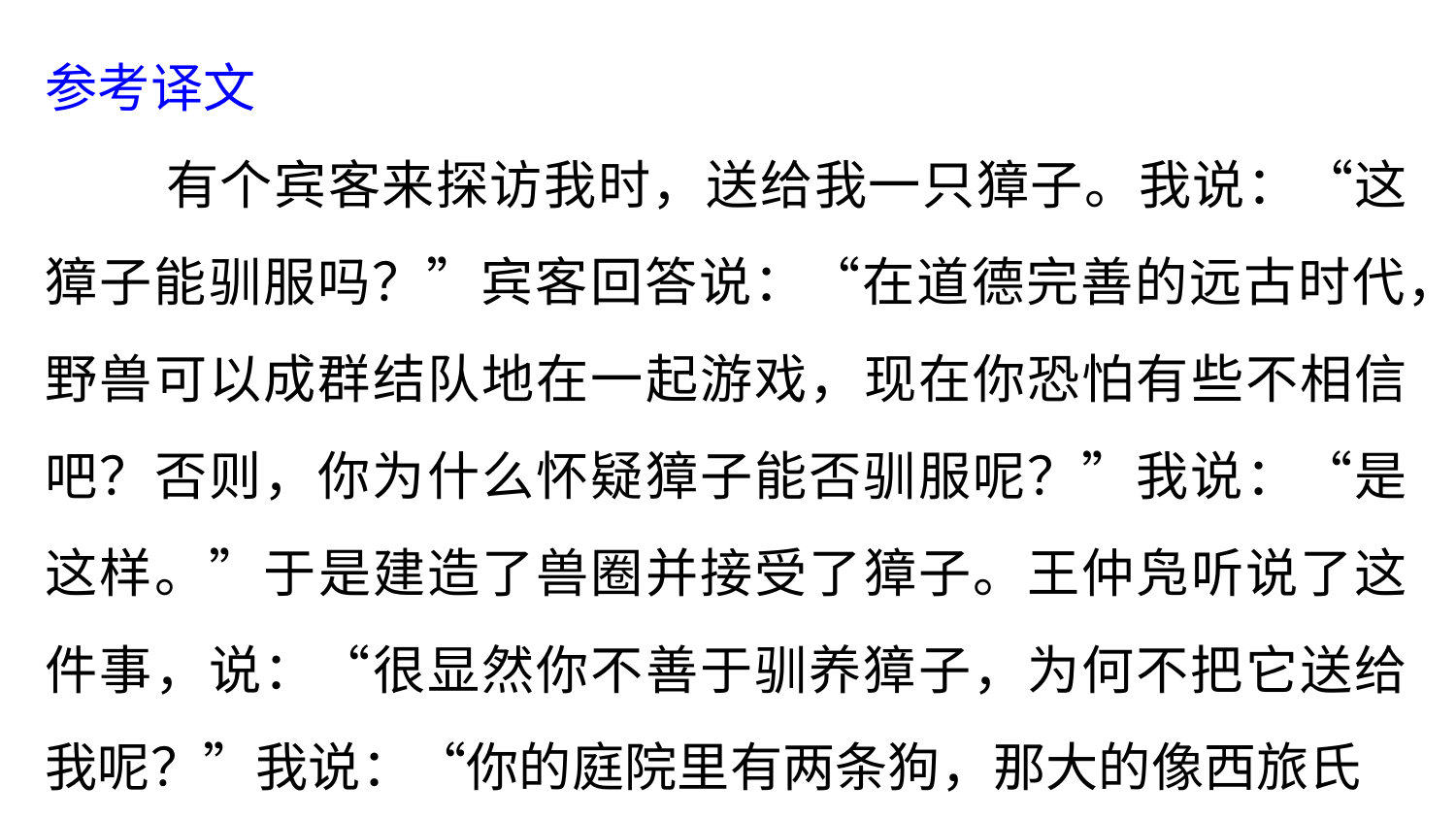

参考译文
        有个宾客来探访我时，送给我一只獐子。我说：“这獐子能驯服吗？”宾客回答说：“在道德完善的远古时代，野兽可以成群结队地在一起游戏，现在你恐怕有些不相信吧？否则，你为什么怀疑獐子能否驯服呢？”我说：“是这样。”于是建造了兽圈并接受了獐子。王仲凫听说了这件事，说：“很显然你不善于驯养獐子，为何不把它送给我呢？”我说：“你的庭院里有两条狗，那大的像西旅氏